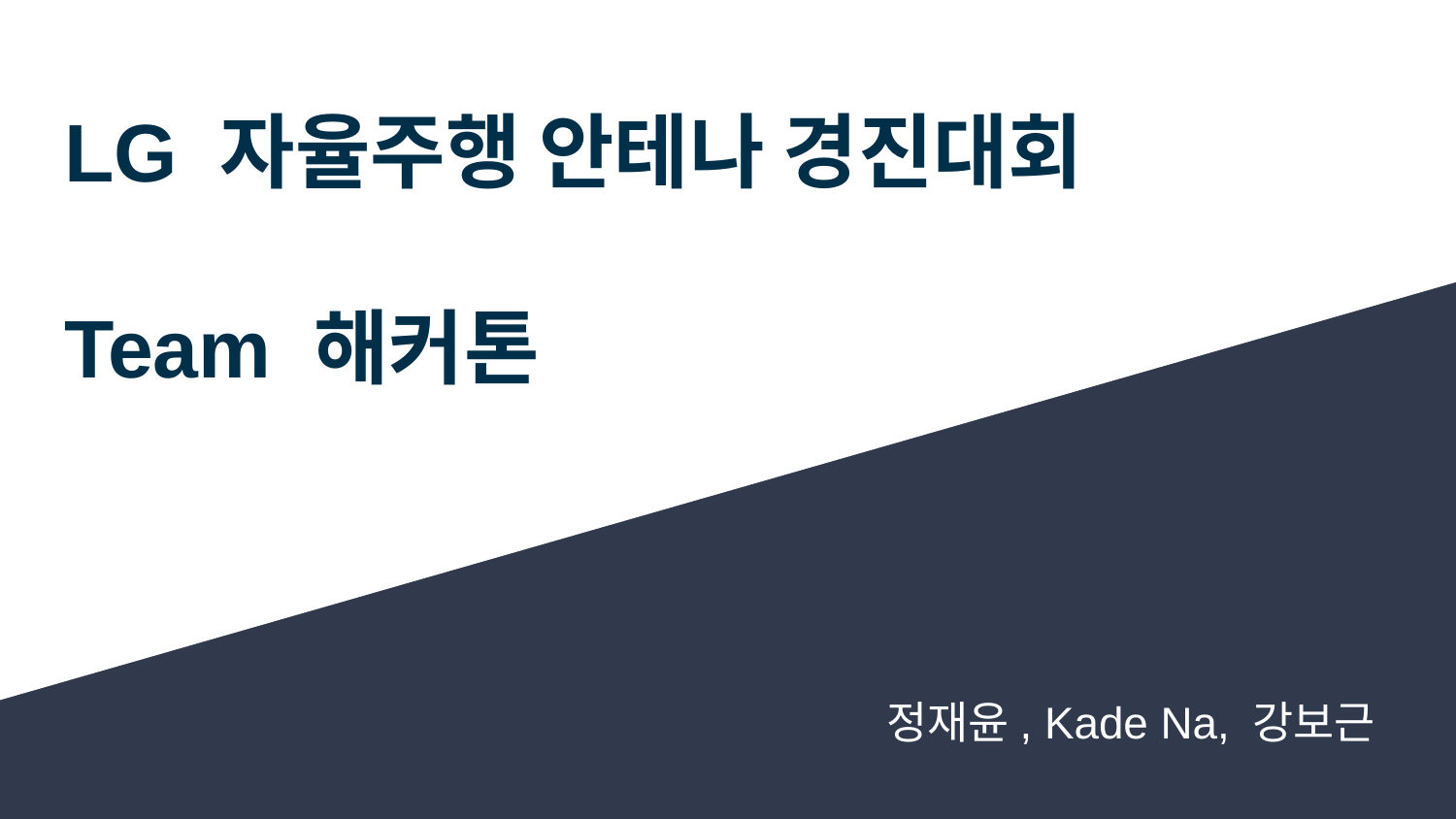

# LG 자율주행 안테나 경진대회

Team 해커톤

정재윤, Kade Na, 강보근